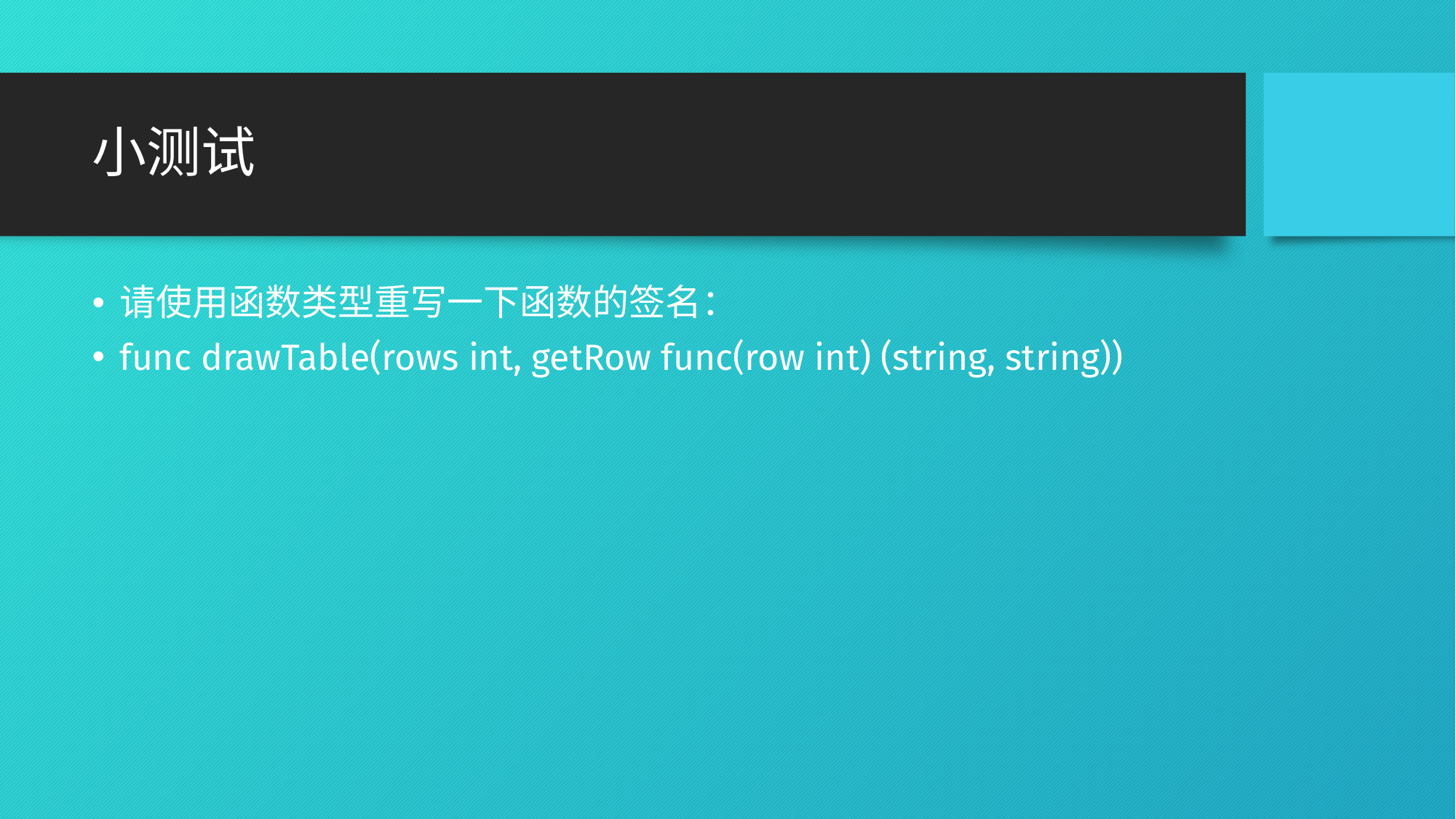

# 小测试
请使用函数类型重写一下函数的签名：
func drawTable(rows int, getRow func(row int) (string, string))